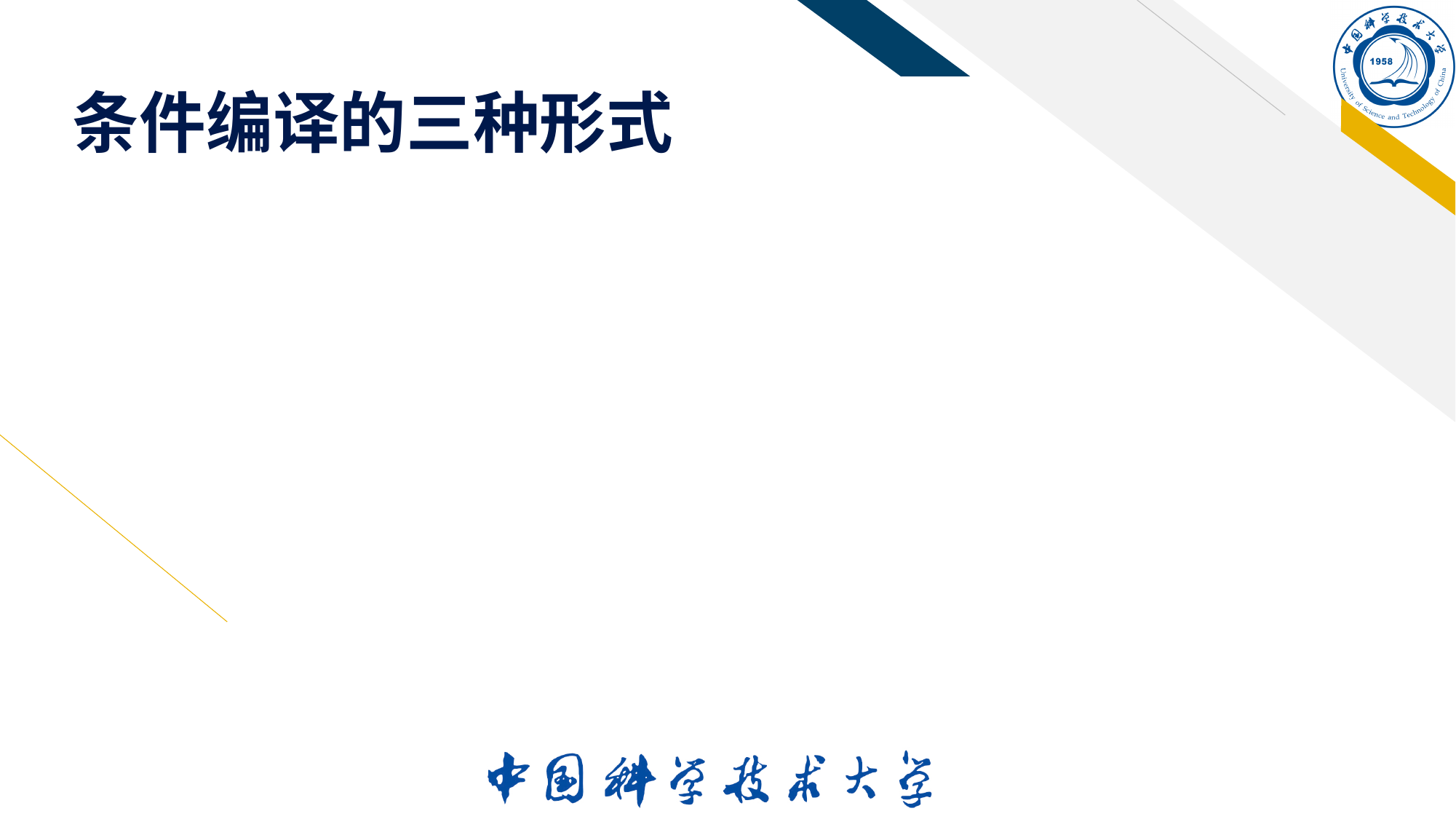

# 条件编译的三种形式
第二种形式：
 #ifndef 标识符
        程序段1
 #else
        程序段2
 #endif
      与第一种形式的区别是将“ifdef”改为“ifndef”。它的功能是，如果标识符未被#define命令定义过则对程序段1进行编译，否则对程序段2进行编译。这与第一种形式的功能正相反。